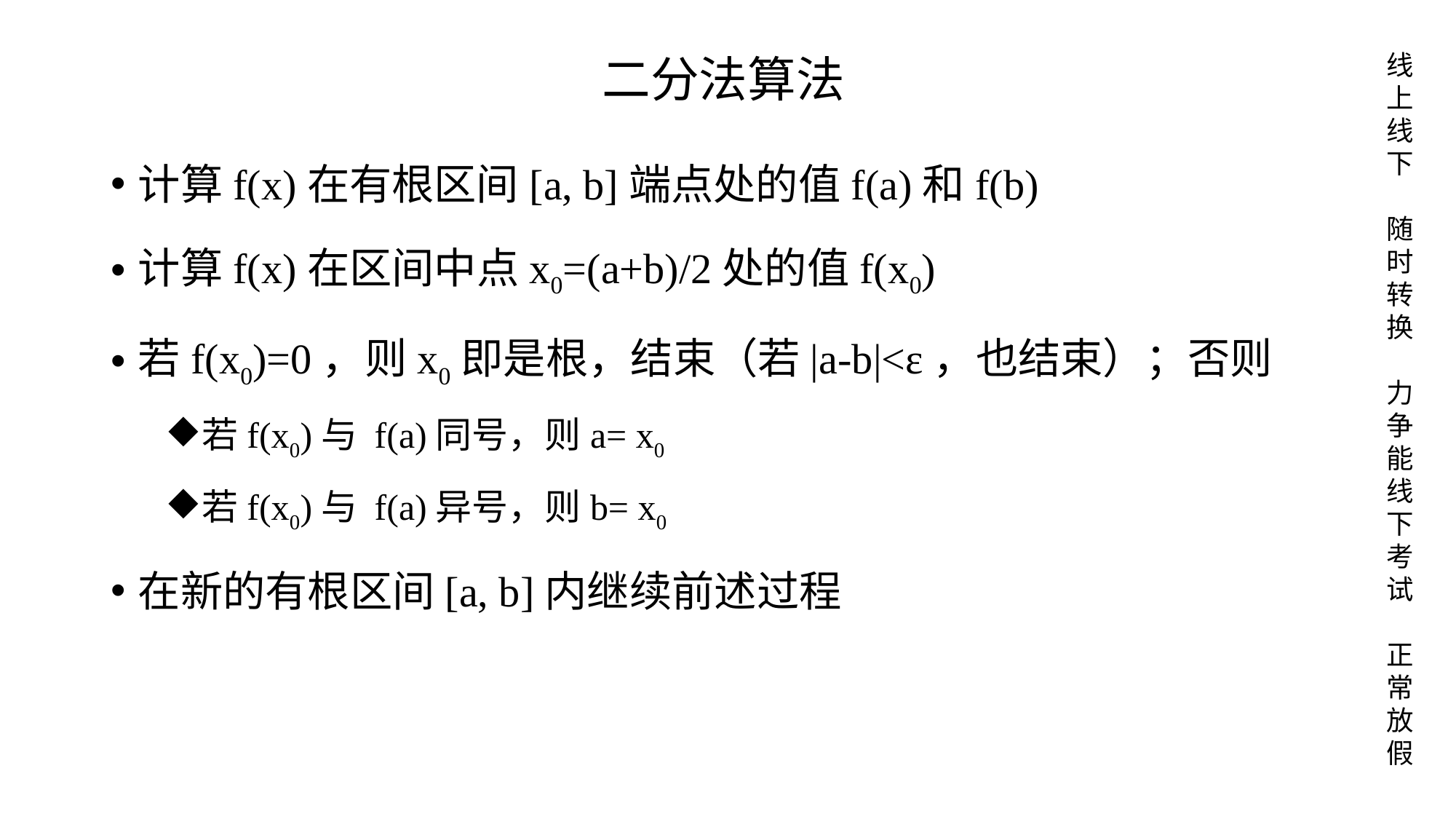

# 二分法算法
计算f(x)在有根区间[a, b]端点处的值f(a)和f(b)
计算f(x)在区间中点x0=(a+b)/2处的值f(x0)
若f(x0)=0，则x0即是根，结束（若|a-b|<ε，也结束）；否则
若f(x0)与 f(a)同号，则a= x0
若f(x0)与 f(a)异号，则b= x0
在新的有根区间[a, b]内继续前述过程